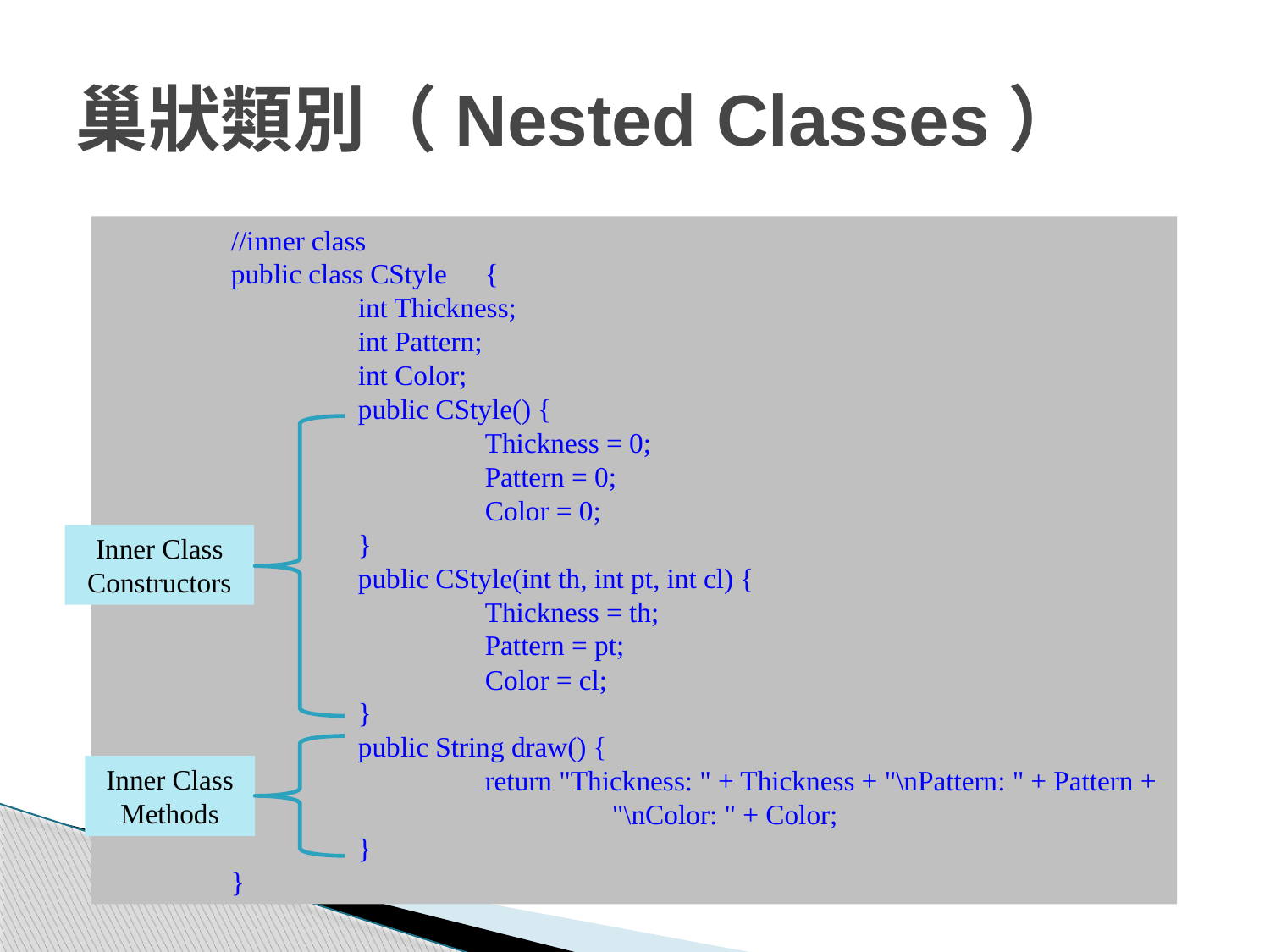

# 巢狀類別（Nested Classes）
	//inner class
	public class CStyle	{
		int Thickness;
		int Pattern;
		int Color;
		public CStyle() {
			Thickness = 0;
			Pattern = 0;
			Color = 0;
		}
		public CStyle(int th, int pt, int cl) {
			Thickness = th;
			Pattern = pt;
			Color = cl;
		}
		public String draw() {
			return "Thickness: " + Thickness + "\nPattern: " + Pattern +
				"\nColor: " + Color;
		}
	}

Inner Class Constructors

Inner Class Methods